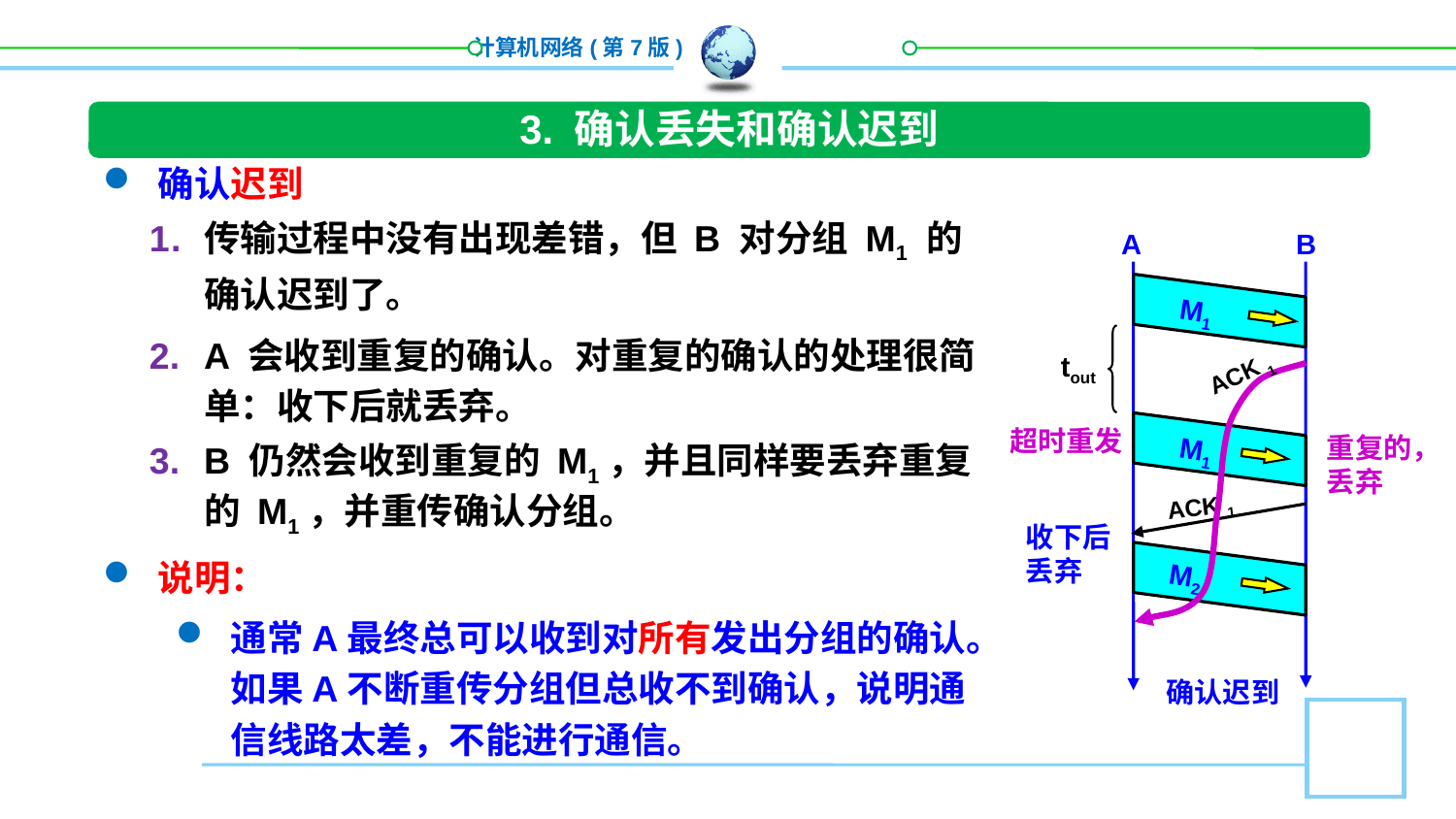

3. 确认丢失和确认迟到

确认迟到
传输过程中没有出现差错，但 B 对分组 M1 的确认迟到了。
A 会收到重复的确认。对重复的确认的处理很简单：收下后就丢弃。
B 仍然会收到重复的 M1，并且同样要丢弃重复的 M1，并重传确认分组。
说明：
通常A最终总可以收到对所有发出分组的确认。如果A不断重传分组但总收不到确认，说明通信线路太差，不能进行通信。
A
B

M1

tout
ACK 1

M1

超时重发
重复的，
丢弃
ACK 1

收下后丢弃

M2

确认迟到